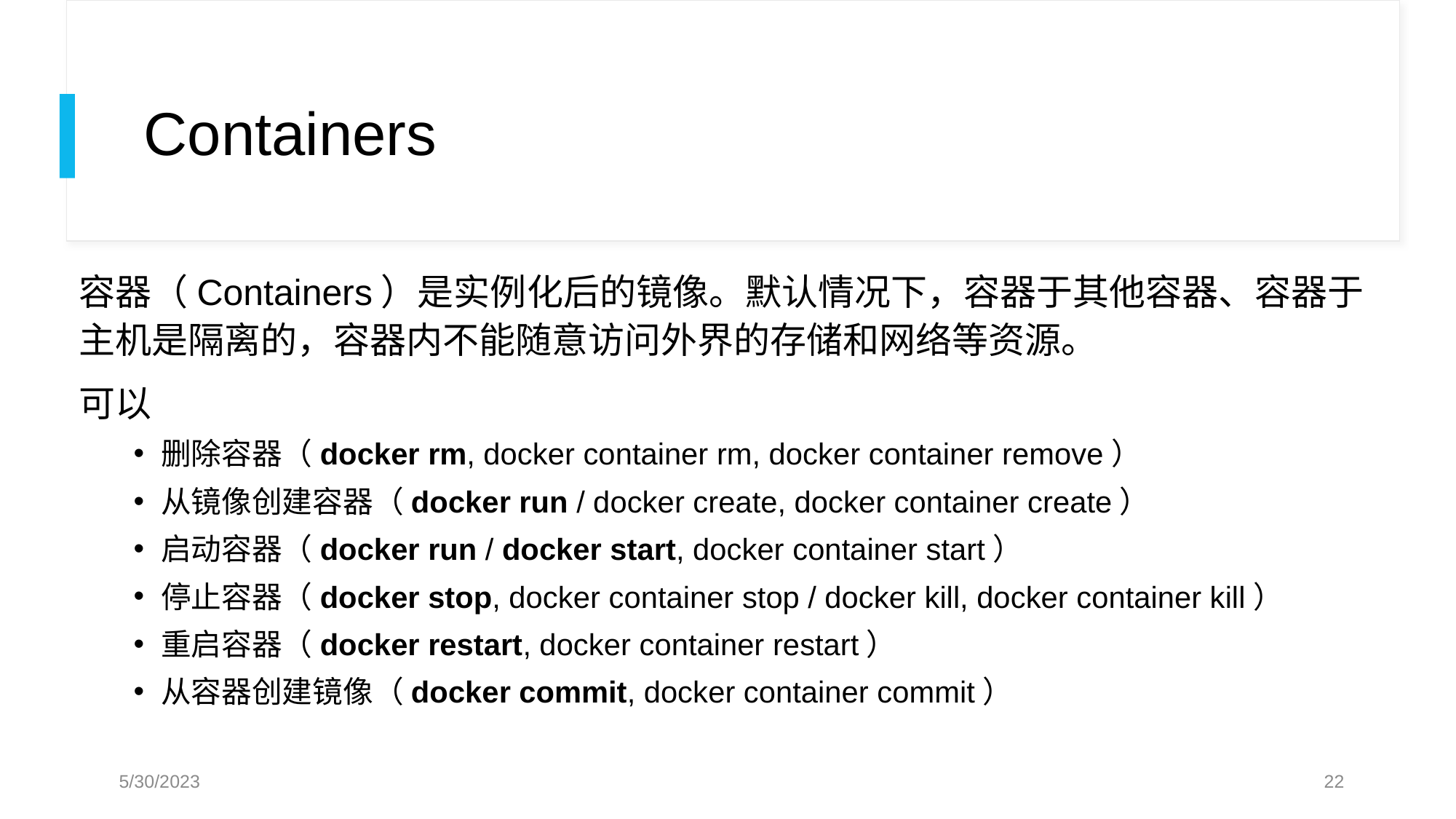

# Containers
容器（Containers）是实例化后的镜像。默认情况下，容器于其他容器、容器于主机是隔离的，容器内不能随意访问外界的存储和网络等资源。
可以
删除容器（docker rm, docker container rm, docker container remove）
从镜像创建容器（docker run / docker create, docker container create）
启动容器（docker run / docker start, docker container start）
停止容器（docker stop, docker container stop / docker kill, docker container kill）
重启容器（docker restart, docker container restart）
从容器创建镜像（docker commit, docker container commit）

5/30/2023
22